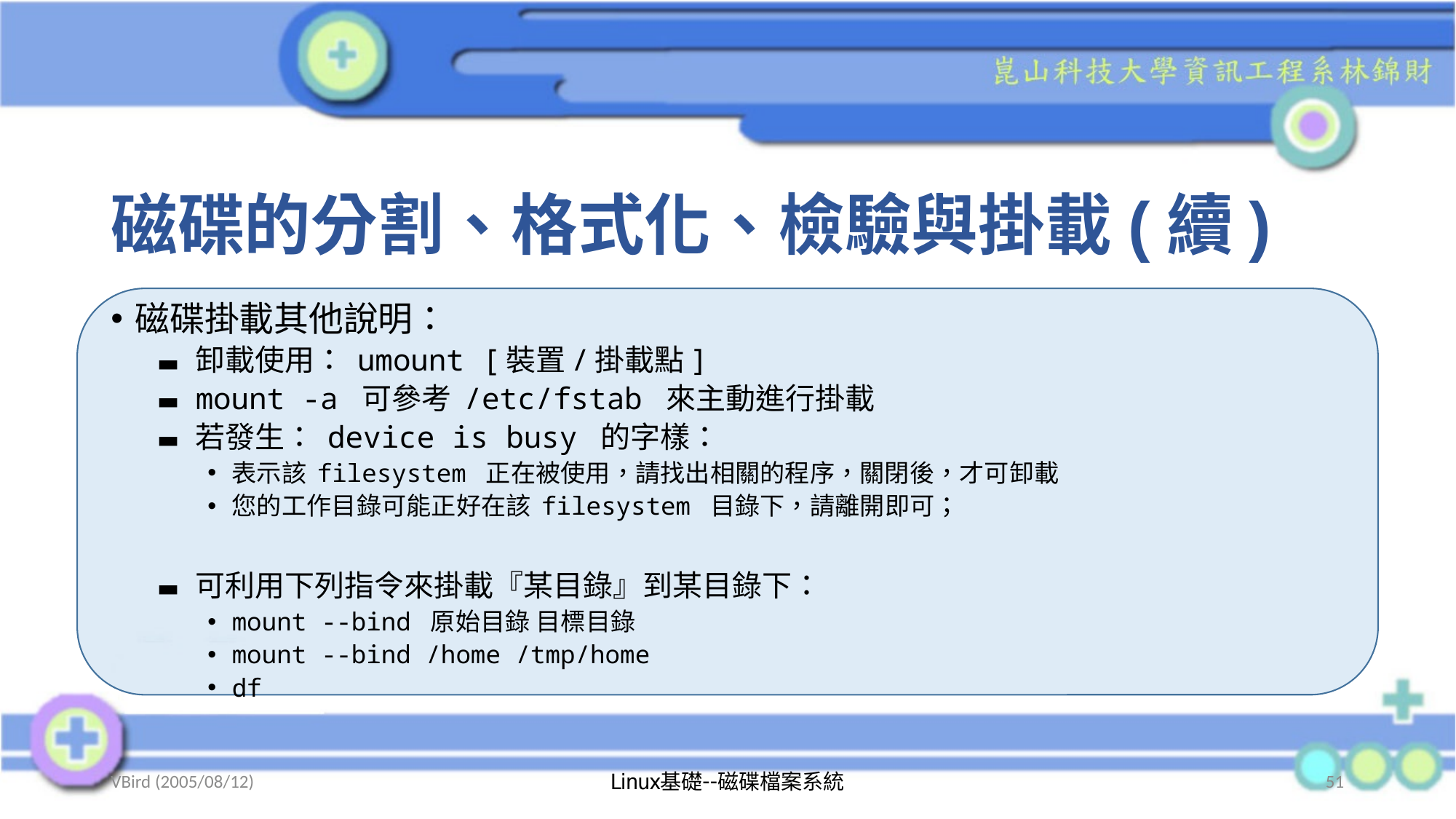

# 磁碟的分割、格式化、檢驗與掛載(續)

磁碟掛載其他說明：
卸載使用： umount [裝置/掛載點]
mount -a 可參考 /etc/fstab 來主動進行掛載
若發生： device is busy 的字樣：
表示該 filesystem 正在被使用，請找出相關的程序，關閉後，才可卸載
您的工作目錄可能正好在該 filesystem 目錄下，請離開即可；

可利用下列指令來掛載『某目錄』到某目錄下：
mount --bind 原始目錄 目標目錄
mount --bind /home /tmp/home
df
VBird (2005/08/12)
Linux基礎--磁碟檔案系統
51